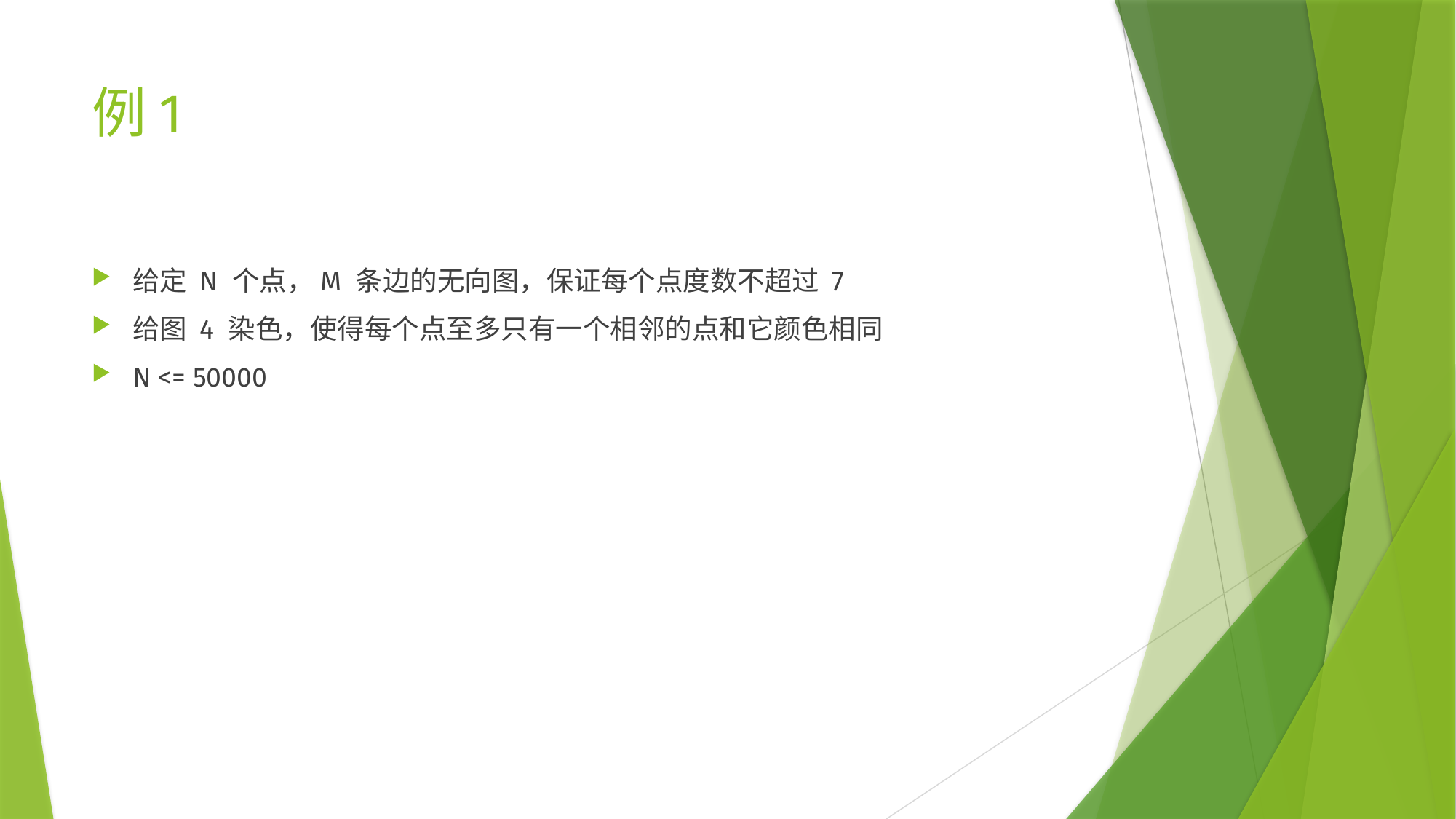

# 例1
给定 N 个点，M 条边的无向图，保证每个点度数不超过 7
给图 4 染色，使得每个点至多只有一个相邻的点和它颜色相同
N <= 50000